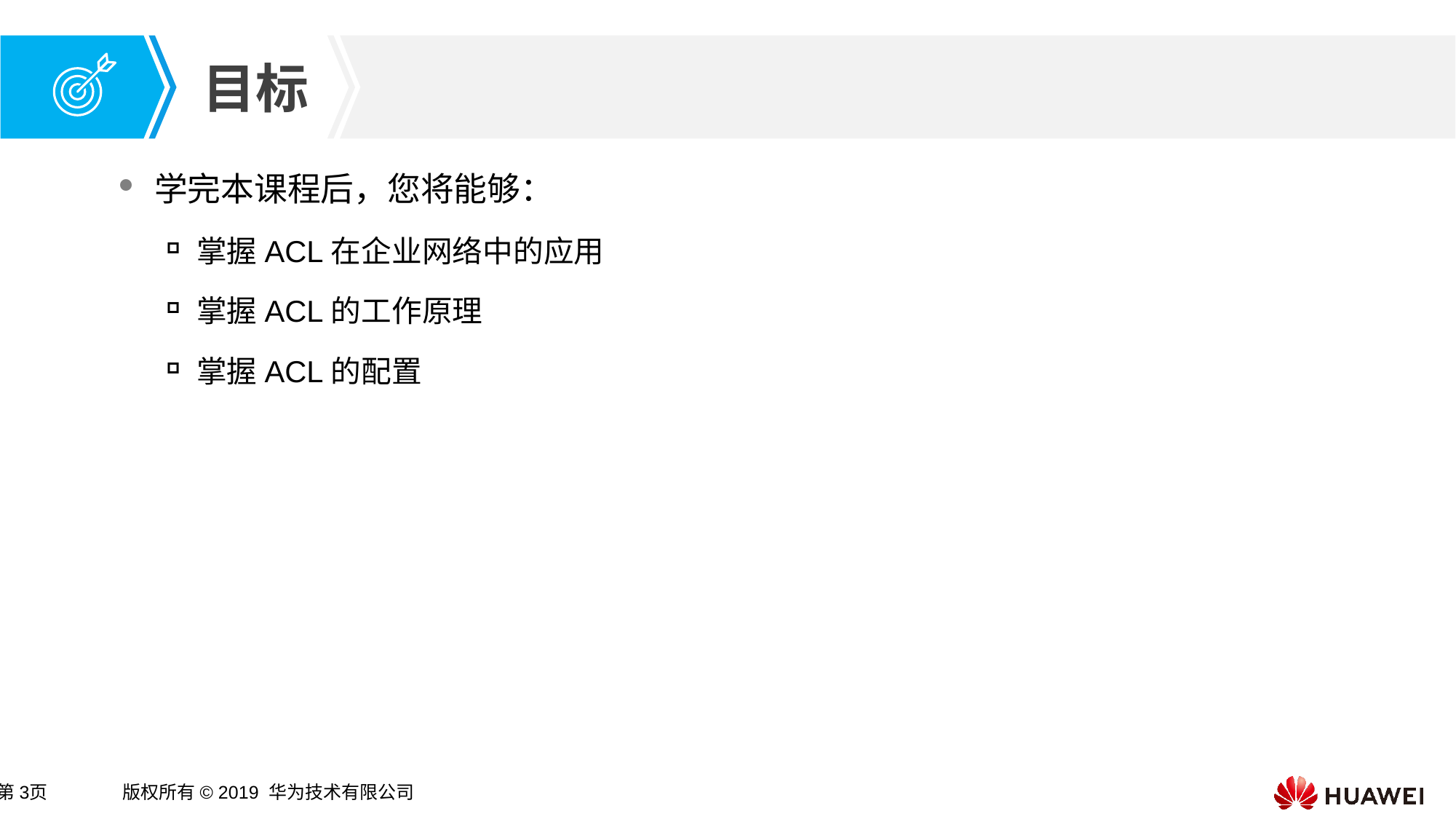

学完本课程后，您将能够：
掌握ACL在企业网络中的应用
掌握ACL的工作原理
掌握ACL的配置